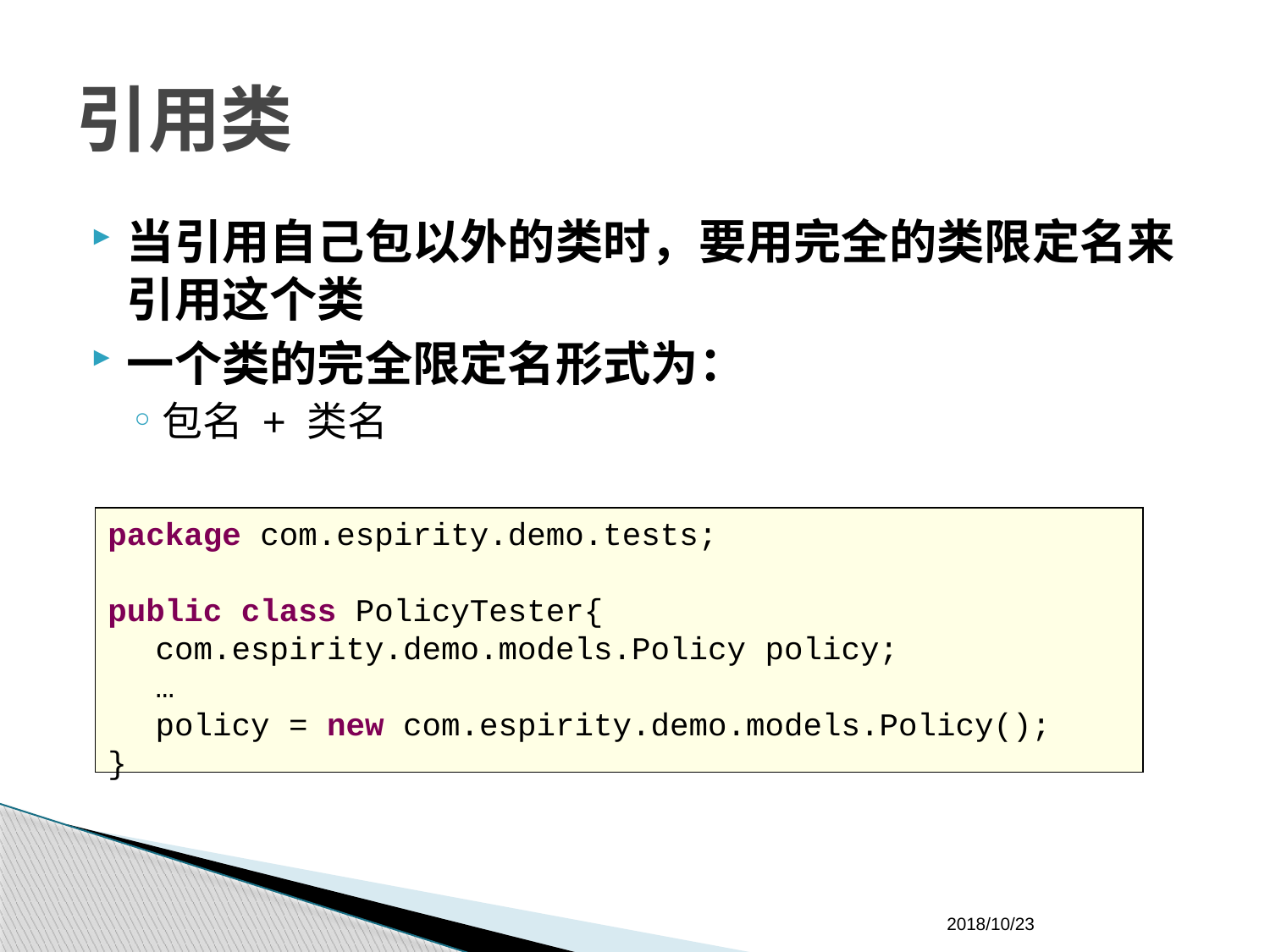

# 引用类
当引用自己包以外的类时，要用完全的类限定名来引用这个类
一个类的完全限定名形式为：
包名 + 类名
package com.espirity.demo.tests;

public class PolicyTester{
	com.espirity.demo.models.Policy policy;
	…
	policy = new com.espirity.demo.models.Policy();
}
2018/10/23